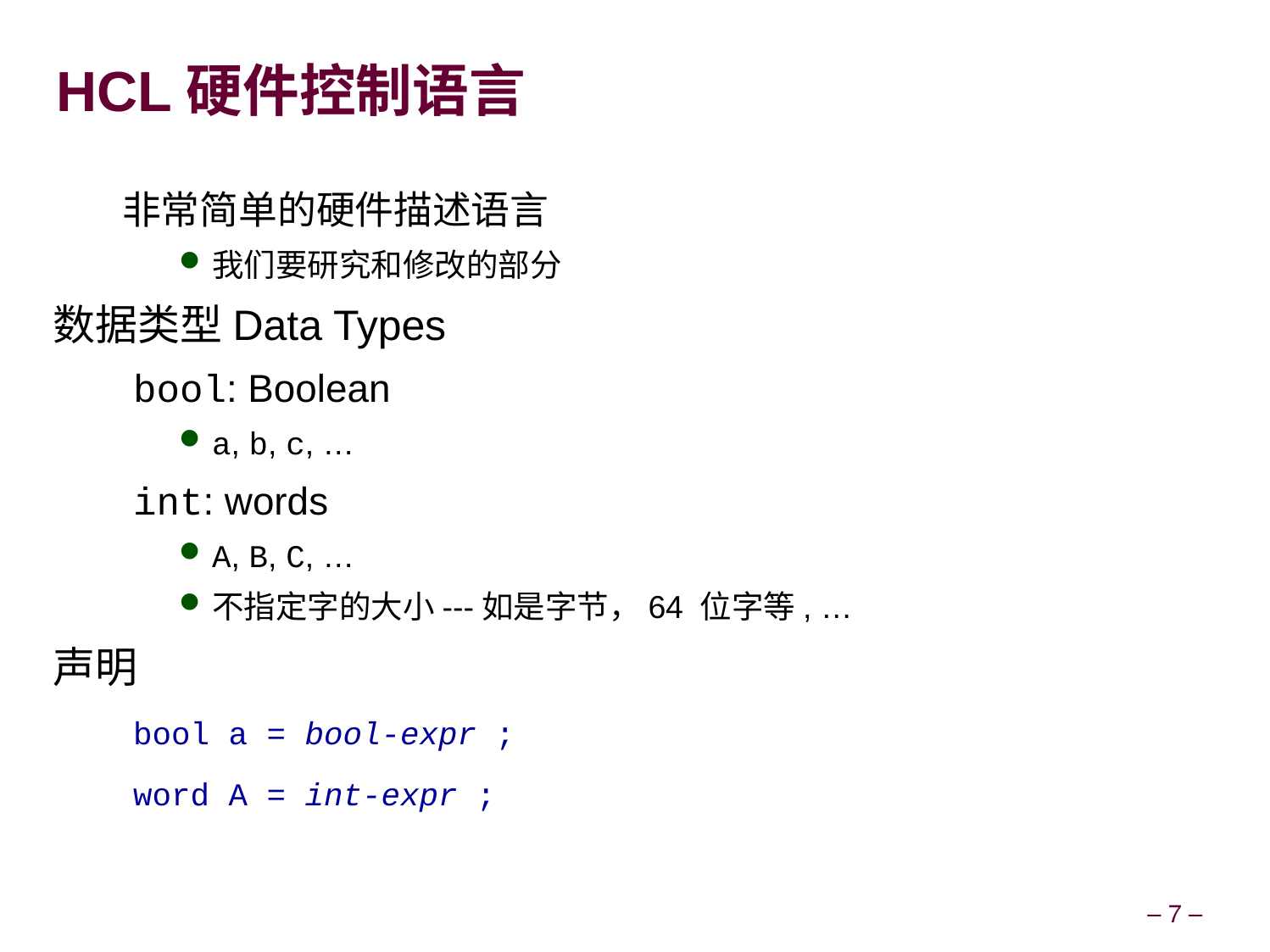

# HCL硬件控制语言
非常简单的硬件描述语言
我们要研究和修改的部分
数据类型Data Types
 bool: Boolean
a, b, c, …
 int: words
A, B, C, …
不指定字的大小---如是字节，64 位字等, …
声明
 bool a = bool-expr ;
 word A = int-expr ;